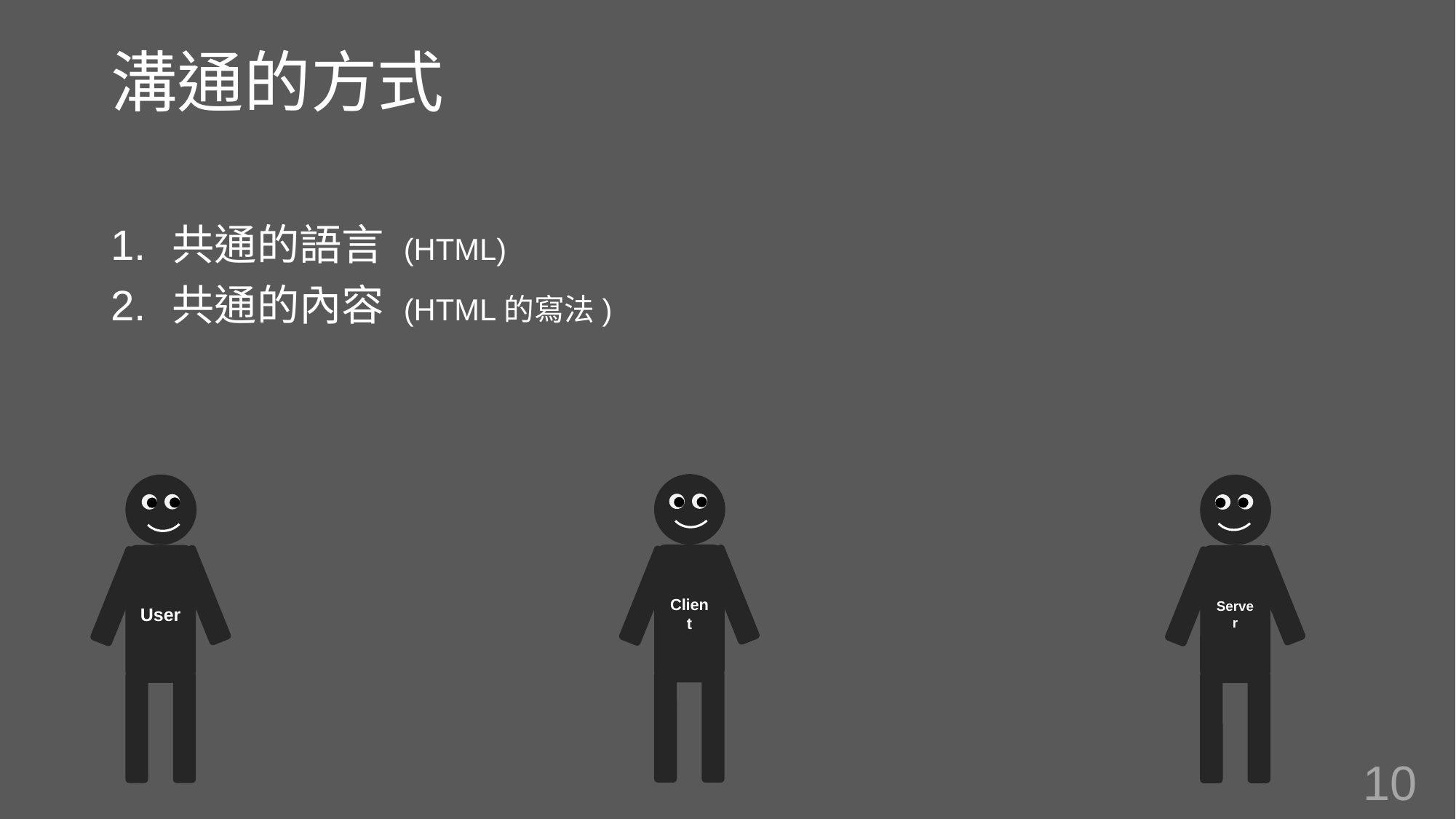

溝通的方式
共通的語言 (HTML)
共通的內容 (HTML的寫法)

Client

User

Server

10